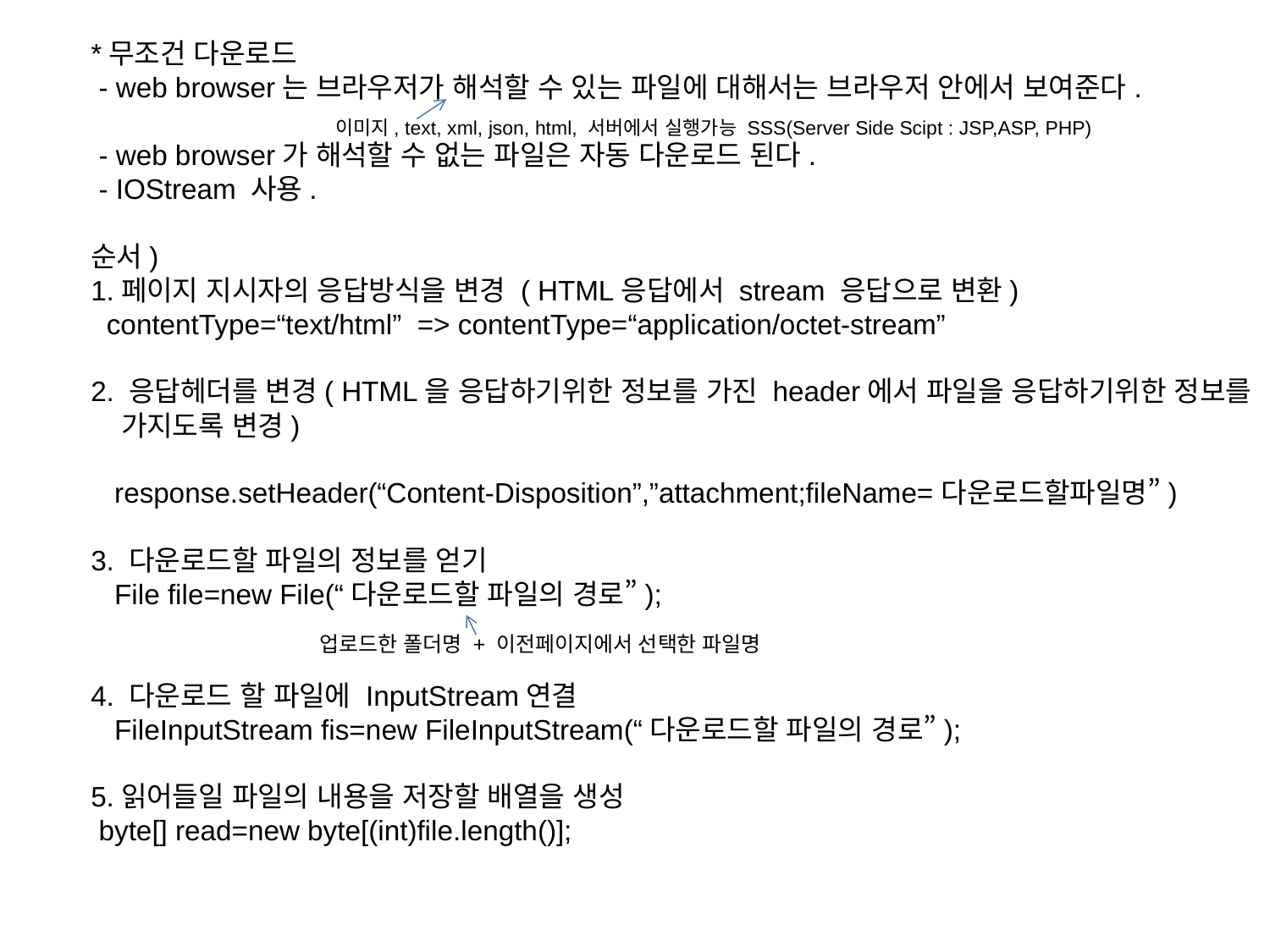

*무조건 다운로드
 - web browser는 브라우저가 해석할 수 있는 파일에 대해서는 브라우저 안에서 보여준다.

 - web browser가 해석할 수 없는 파일은 자동 다운로드 된다.
 - IOStream 사용.

순서)
1.페이지 지시자의 응답방식을 변경 ( HTML응답에서 stream 응답으로 변환)
  contentType=“text/html”  => contentType=“application/octet-stream”

2. 응답헤더를 변경( HTML을 응답하기위한 정보를 가진 header에서 파일을 응답하기위한 정보를
   가지도록 변경)

   response.setHeader(“Content-Disposition”,”attachment;fileName=다운로드할파일명”)

3. 다운로드할 파일의 정보를 얻기
   File file=new File(“다운로드할 파일의 경로”);

4. 다운로드 할 파일에 InputStream연결
   FileInputStream fis=new FileInputStream(“다운로드할 파일의 경로”);

5.읽어들일 파일의 내용을 저장할 배열을 생성
 byte[] read=new byte[(int)file.length()];

이미지, text, xml, json, html, 서버에서 실행가능 SSS(Server Side Scipt : JSP,ASP, PHP)
업로드한 폴더명 + 이전페이지에서 선택한 파일명